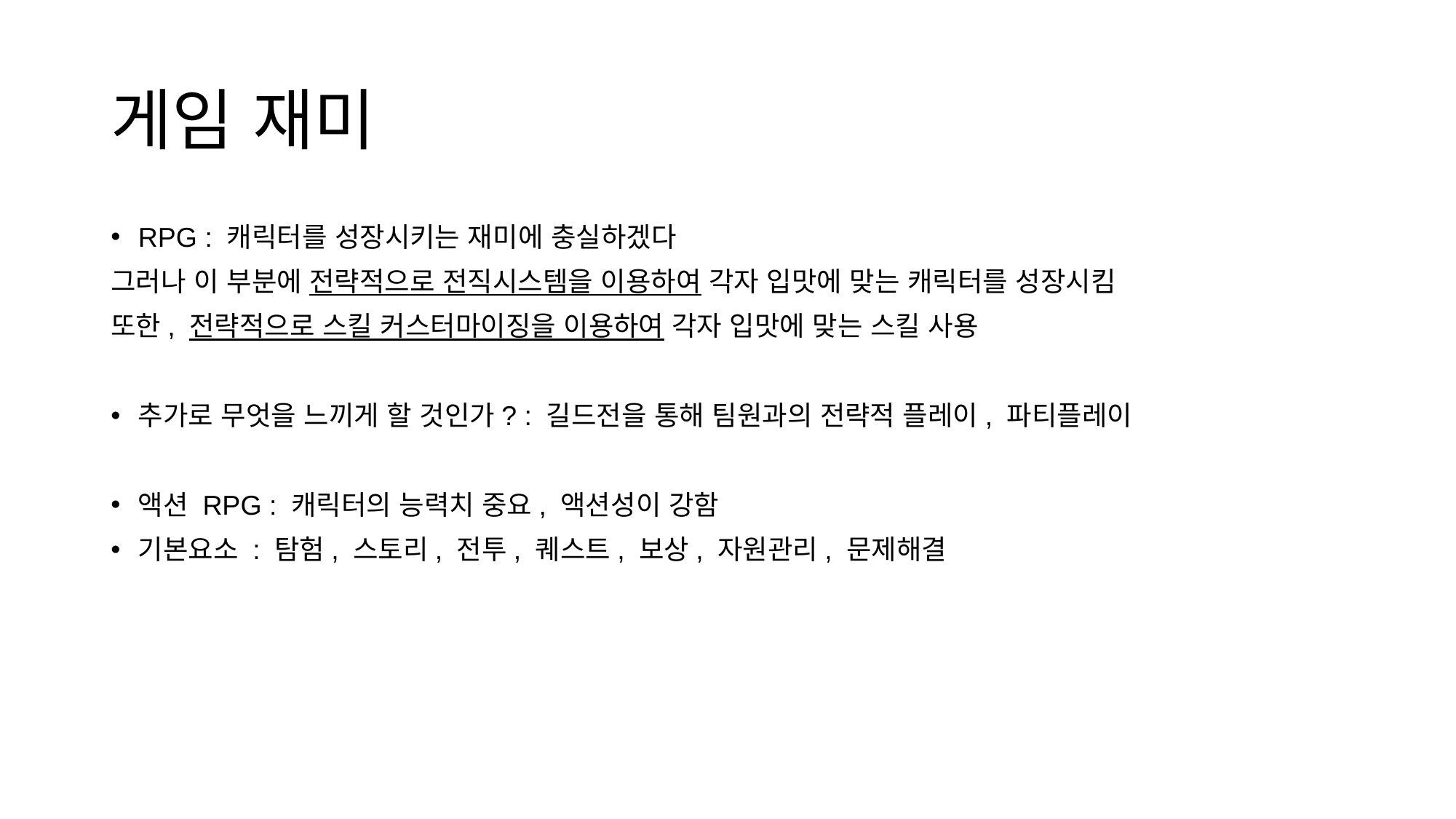

# 게임 재미
RPG : 캐릭터를 성장시키는 재미에 충실하겠다
그러나 이 부분에 전략적으로 전직시스템을 이용하여 각자 입맛에 맞는 캐릭터를 성장시킴
또한, 전략적으로 스킬 커스터마이징을 이용하여 각자 입맛에 맞는 스킬 사용

추가로 무엇을 느끼게 할 것인가? : 길드전을 통해 팀원과의 전략적 플레이, 파티플레이

액션 RPG : 캐릭터의 능력치 중요, 액션성이 강함
기본요소 : 탐험, 스토리, 전투, 퀘스트, 보상, 자원관리, 문제해결